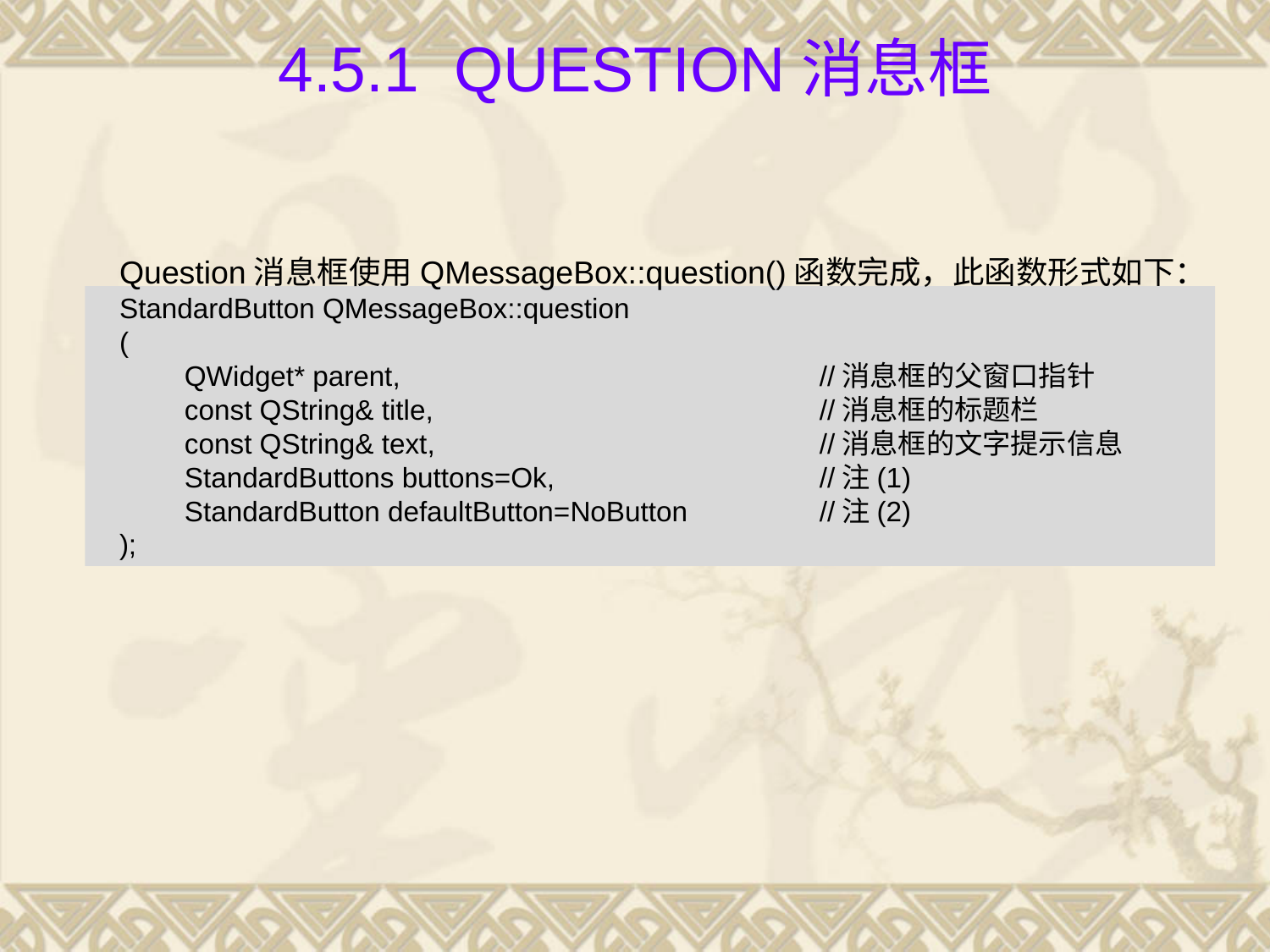

# 4.5.1  Question消息框
Question消息框使用QMessageBox::question()函数完成，此函数形式如下：
StandardButton QMessageBox::question
(
	QWidget* parent,                       		//消息框的父窗口指针
	const QString& title,                 		//消息框的标题栏
	const QString& text,                 		//消息框的文字提示信息
	StandardButtons buttons=Ok,         		//注(1)
	StandardButton defaultButton=NoButton		//注(2)
);